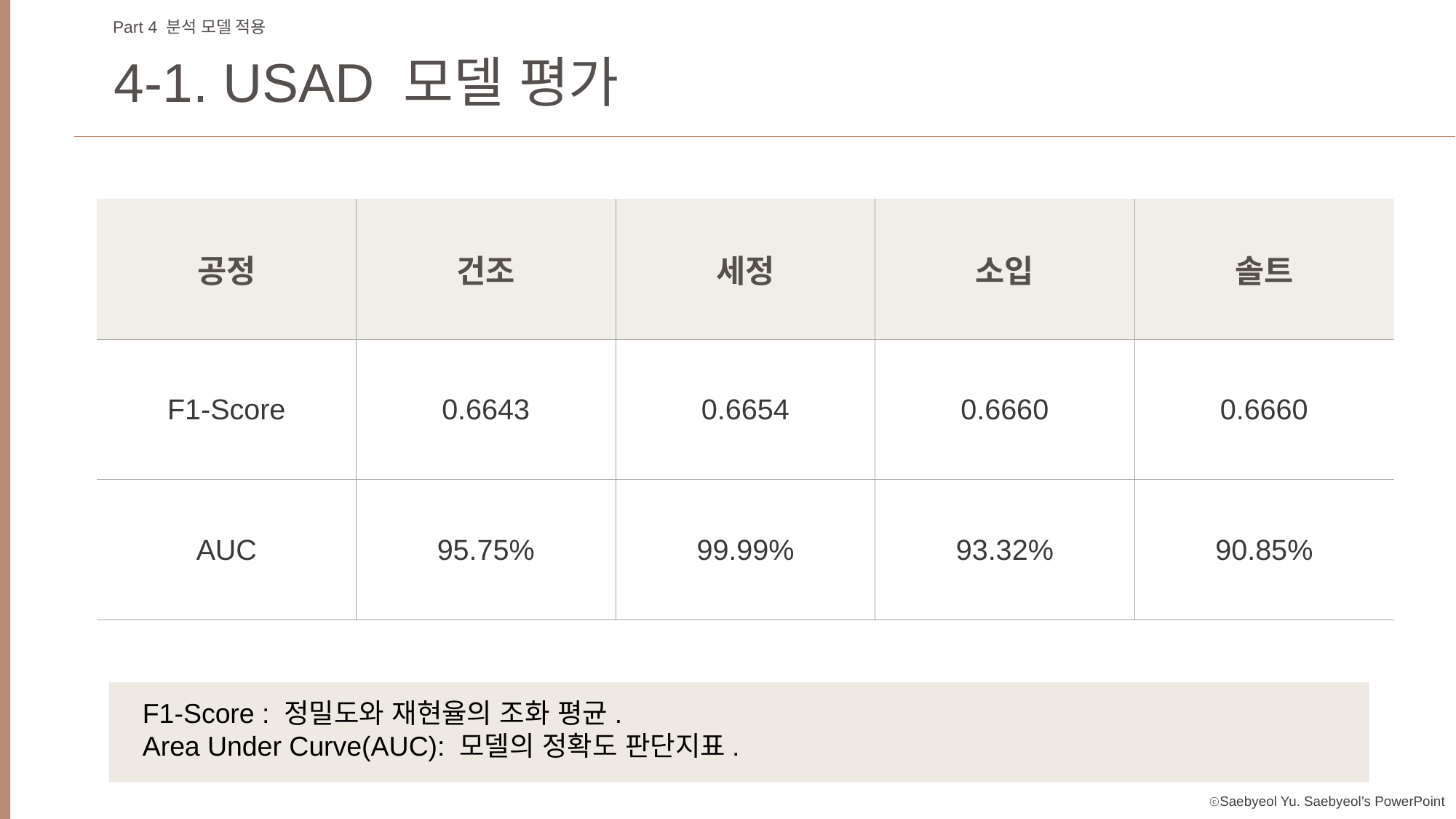

Part 4 분석 모델 적용
4-1. USAD 모델 평가
| 공정 | 건조 | 세정 | 소입 | 솔트 |
| --- | --- | --- | --- | --- |
| F1-Score | 0.6643 | 0.6654 | 0.6660 | 0.6660 |
| AUC | 95.75% | 99.99% | 93.32% | 90.85% |

 F1-Score : 정밀도와 재현율의 조화 평균.
 Area Under Curve(AUC): 모델의 정확도 판단지표.